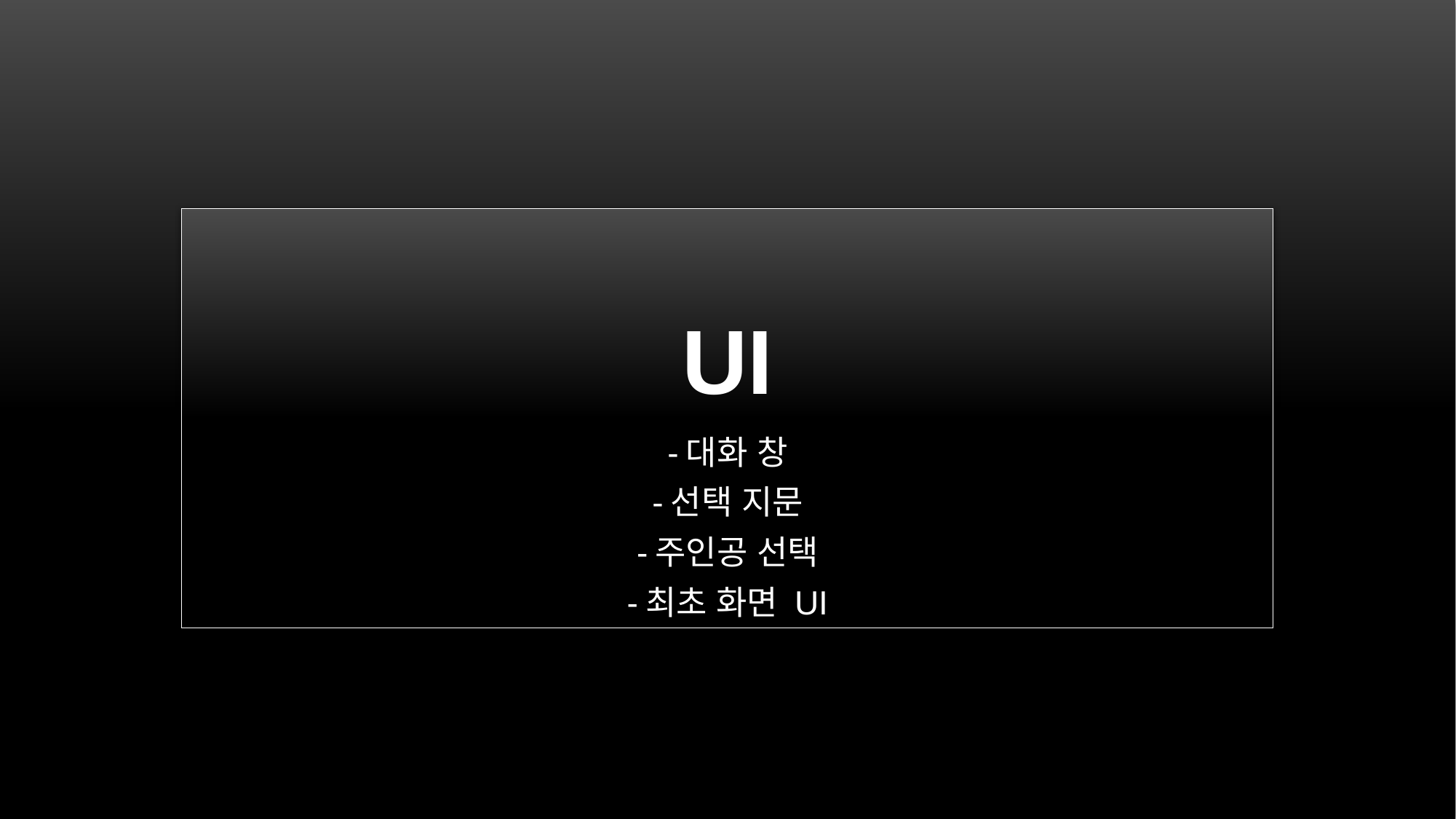

# UI

-대화 창
-선택 지문
-주인공 선택
-최초 화면 UI